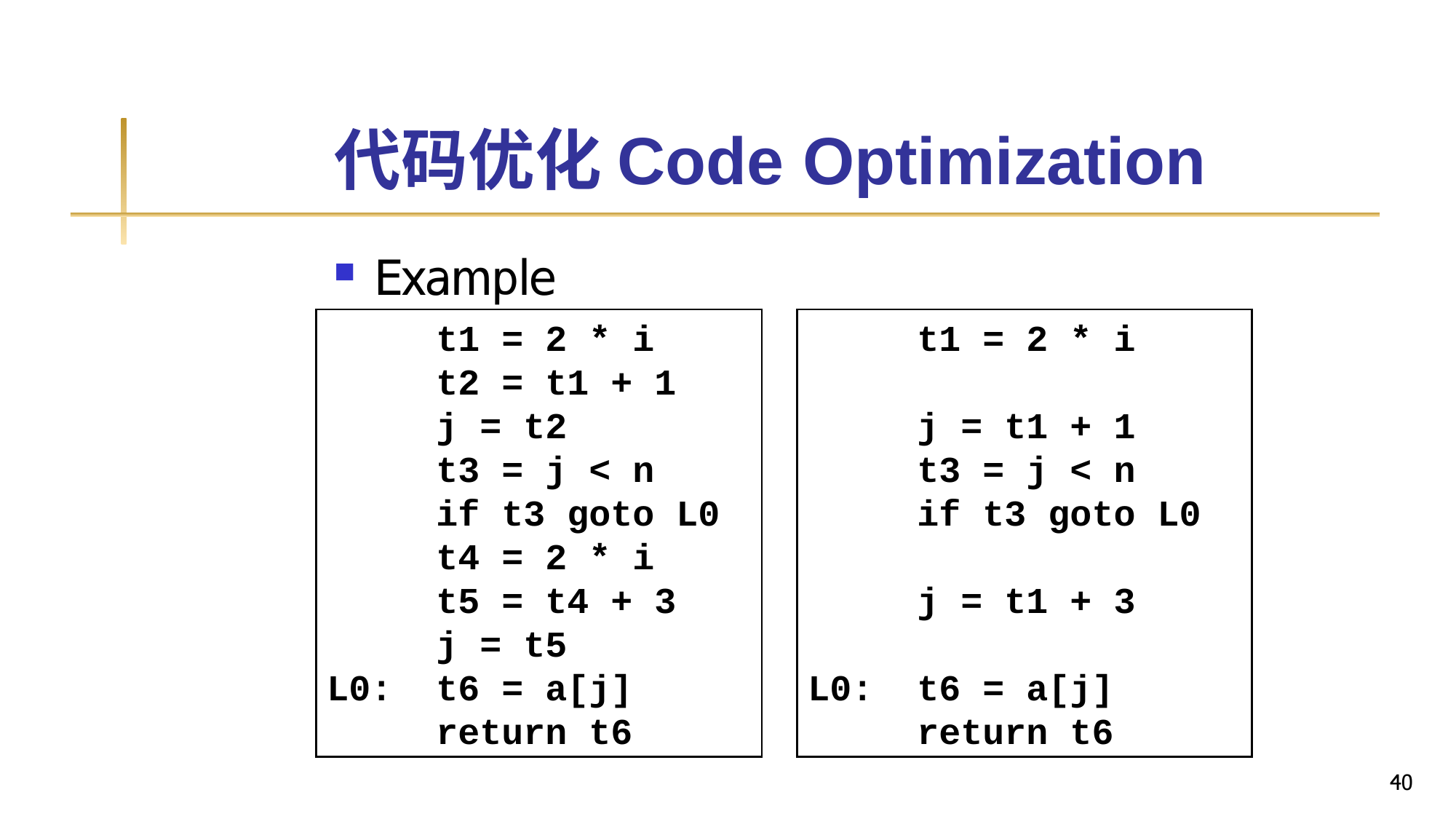

# 代码优化Code Optimization
Example
	t1 = 2 * i
	t2 = t1 + 1
	j = t2
	t3 = j < n
	if t3 goto L0
	t4 = 2 * i
	t5 = t4 + 3
	j = t5
L0: 	t6 = a[j]
	return t6
	t1 = 2 * i
	j = t1 + 1
	t3 = j < n
	if t3 goto L0
	j = t1 + 3
L0: 	t6 = a[j]
	return t6
40